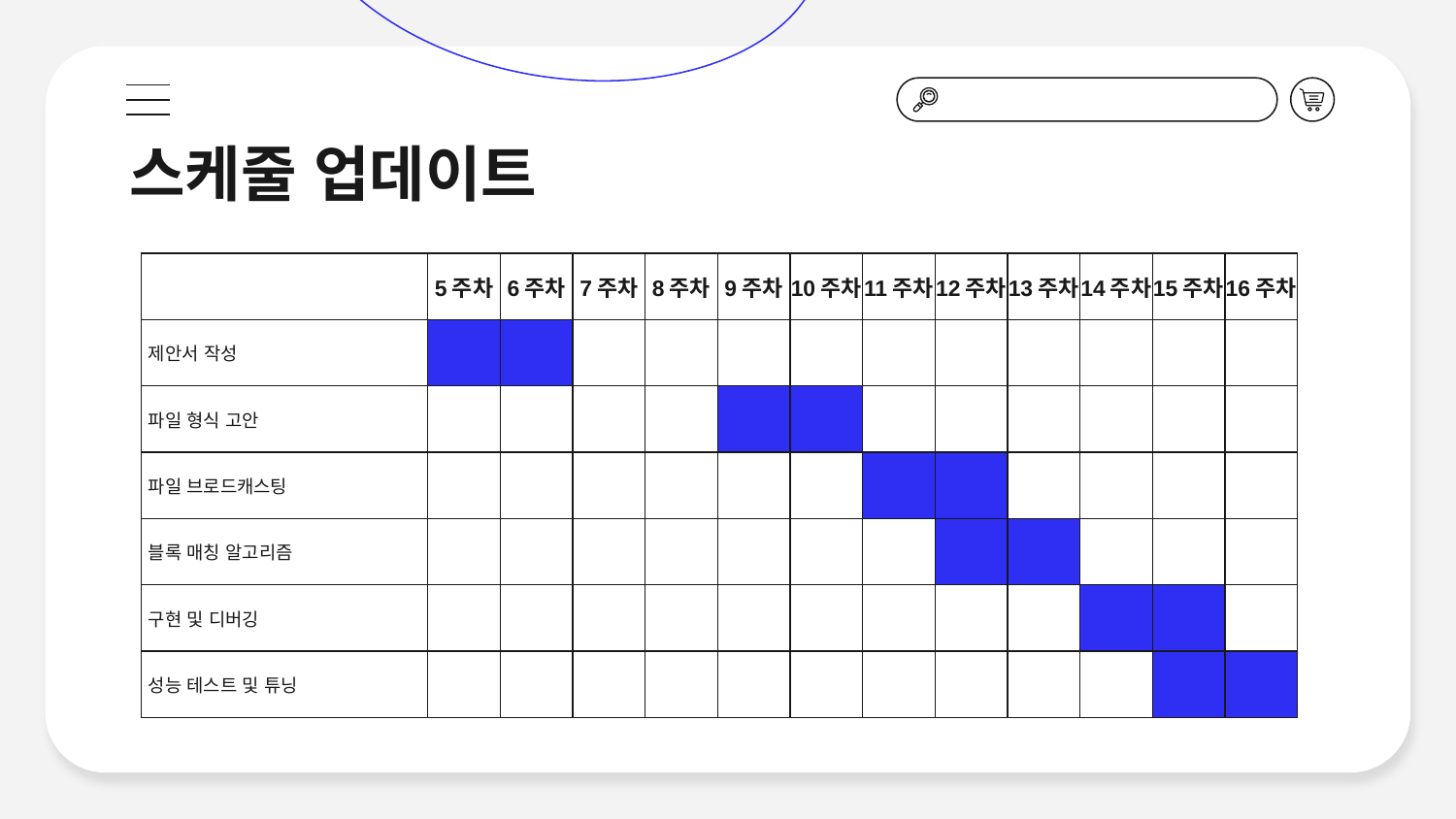

# 스케줄 업데이트
|  | 5주차 | 6주차 | 7주차 | 8주차 | 9주차 | 10주차 | 11주차 | 12주차 | 13주차 | 14주차 | 15주차 | 16주차 |
| --- | --- | --- | --- | --- | --- | --- | --- | --- | --- | --- | --- | --- |
| 제안서 작성 |  |  |  |  |  |  |  |  |  |  |  |  |
| 파일 형식 고안 |  |  |  |  |  |  |  |  |  |  |  |  |
| 파일 브로드캐스팅 |  |  |  |  |  |  |  |  |  |  |  |  |
| 블록 매칭 알고리즘 |  |  |  |  |  |  |  |  |  |  |  |  |
| 구현 및 디버깅 |  |  |  |  |  |  |  |  |  |  |  |  |
| 성능 테스트 및 튜닝 |  |  |  |  |  |  |  |  |  |  |  |  |